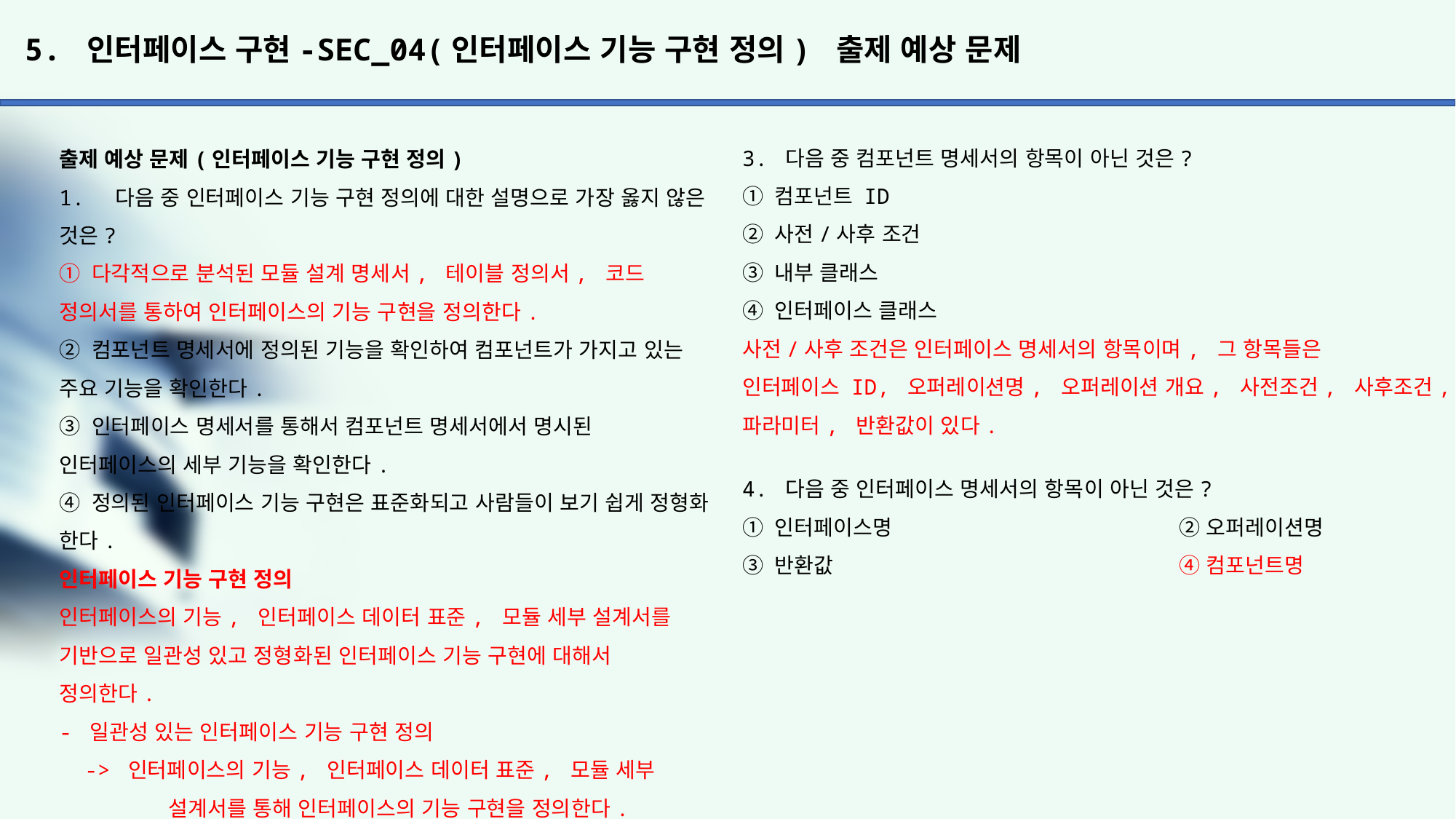

# 5. 인터페이스 구현-SEC_04(인터페이스 기능 구현 정의) 출제 예상 문제
3. 다음 중 컴포넌트 명세서의 항목이 아닌 것은?
① 컴포넌트 ID
② 사전/사후 조건
③ 내부 클래스
④ 인터페이스 클래스
사전/사후 조건은 인터페이스 명세서의 항목이며, 그 항목들은
인터페이스 ID, 오퍼레이션명, 오퍼레이션 개요, 사전조건, 사후조건,
파라미터, 반환값이 있다.

4. 다음 중 인터페이스 명세서의 항목이 아닌 것은?
① 인터페이스명			② 오퍼레이션명
③ 반환값				④ 컴포넌트명

출제 예상 문제(인터페이스 기능 구현 정의)
1.  다음 중 인터페이스 기능 구현 정의에 대한 설명으로 가장 옳지 않은 것은?
① 다각적으로 분석된 모듈 설계 명세서, 테이블 정의서, 코드 정의서를 통하여 인터페이스의 기능 구현을 정의한다.
② 컴포넌트 명세서에 정의된 기능을 확인하여 컴포넌트가 가지고 있는 주요 기능을 확인한다.
③ 인터페이스 명세서를 통해서 컴포넌트 명세서에서 명시된 인터페이스의 세부 기능을 확인한다.
④ 정의된 인터페이스 기능 구현은 표준화되고 사람들이 보기 쉽게 정형화 한다.
인터페이스 기능 구현 정의
인터페이스의 기능, 인터페이스 데이터 표준, 모듈 세부 설계서를
기반으로 일관성 있고 정형화된 인터페이스 기능 구현에 대해서
정의한다.
- 일관성 있는 인터페이스 기능 구현 정의
  -> 인터페이스의 기능, 인터페이스 데이터 표준, 모듈 세부
	설계서를 통해 인터페이스의 기능 구현을 정의한다.
  -> 정의한 인터페이스 기능 구현에 대해 송,수신 측에서 진행
	해야 할 절차까지 다시 세부적으로 정의한다.
- 정의된 인터페이스 기능 구현 정형화
  -> 정의한 인터페이스 기능 구현을 특정 하드웨어나 소프트웨어
	에 의존적이지 않게 사람들이 보기 쉽고 표준화 되도록 한다.
  -> 가독성을 높이려면 프로세스 형태나 유스케이스 다이어그램
	형태로 정형화 한다.
2. 다음 중 모듈 세부 설계서에 대한 설명으로 가장 옳지 않은 것은?
① 모듈 세부 설계서는 하나의 독립적인 기능을 수행하는 모듈의 구성 요소와 세부적인 동작을 정의한 것이다.
② 대표적인 모듈 세부 설계서에는 컴포넌트 명세서와 인터페이스 명세서가 있다.
③ 컴포넌트 명세서는 컴포넌트의 개요 및 내부 클래스의 동작 등 을 정의한 것이다.
④ 인터페이스 명세서는 연계 업무와 연계에 참여하는 송, 수신 시스템의 정보 등을 정의한 것이다.
모듈 세부 설계서는 모듈의 구성 요소와 세부적인 동작 등을 정의
한 설계서이다.
대표적인 모듈 세부 설계서에는 컴포넌트 명세서와 인터페이스
명세서가 있다.
컴포넌트 명세서 : 컴포넌트의 개요 및 내부 클래스의 동작,
인터페이스를 통해 외부와 통신하는 명세 등을 정의한 것이다.
인터페이스 명세서 : 컴포넌트 명세서의 항목 중 인터페이스 클래스의 세부 조건 및 기능 등을 정의한 것이다.